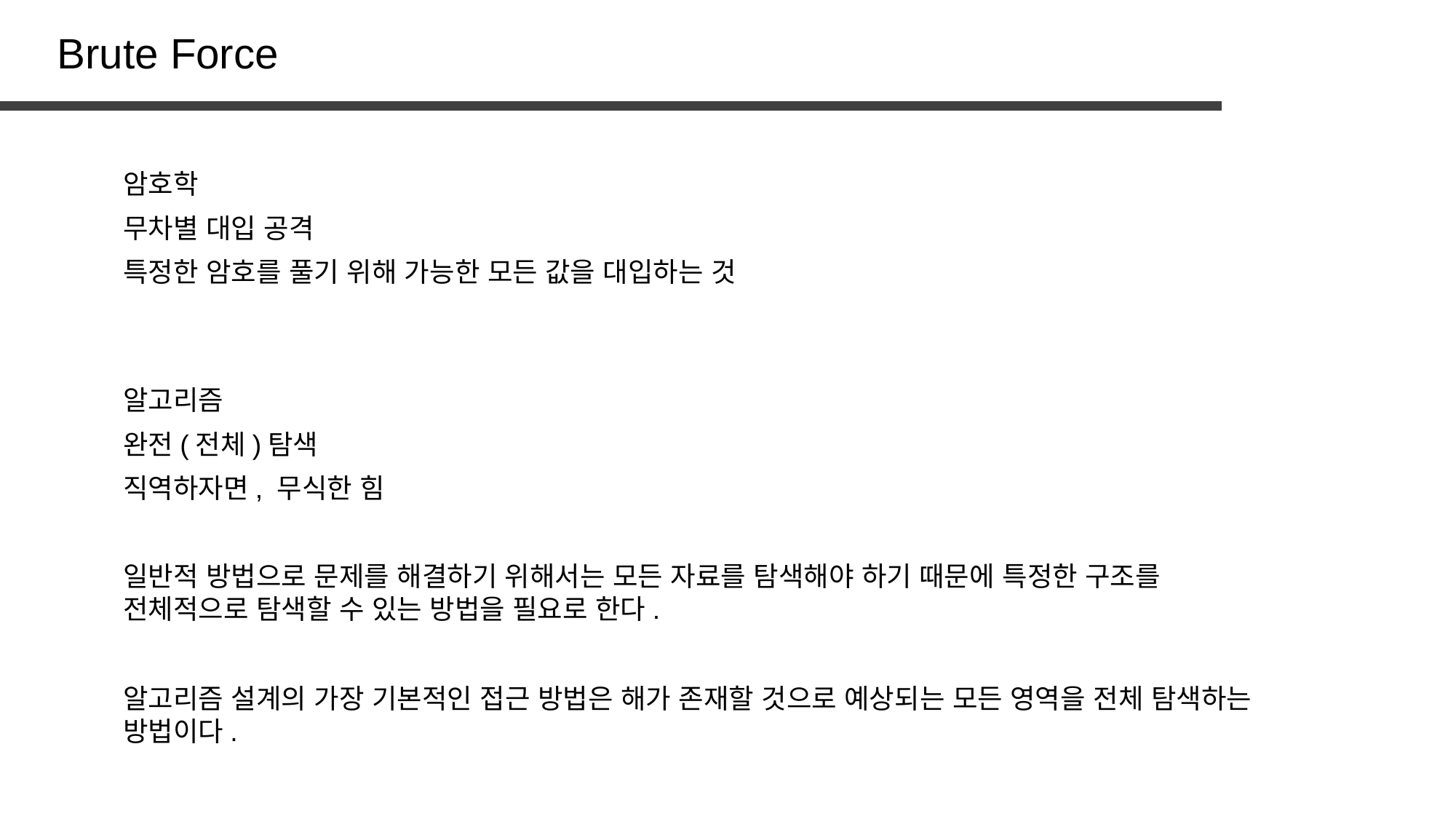

Brute Force
암호학
무차별 대입 공격
특정한 암호를 풀기 위해 가능한 모든 값을 대입하는 것
알고리즘
완전(전체)탐색
직역하자면, 무식한 힘
일반적 방법으로 문제를 해결하기 위해서는 모든 자료를 탐색해야 하기 때문에 특정한 구조를 전체적으로 탐색할 수 있는 방법을 필요로 한다.
알고리즘 설계의 가장 기본적인 접근 방법은 해가 존재할 것으로 예상되는 모든 영역을 전체 탐색하는 방법이다.